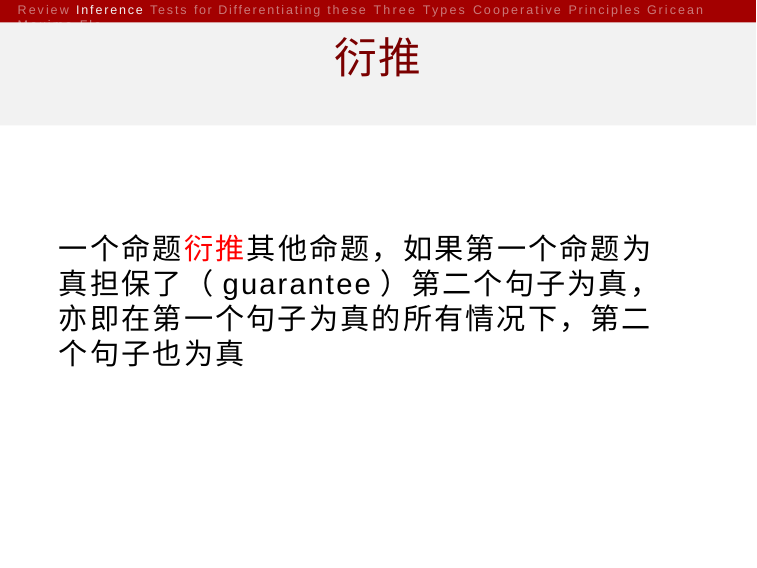

Review Inference Tests for Differentiating these Three Types Cooperative Principles Gricean Maxims Flo
# 衍推
一个命题衍推其他命题，如果第一个命题为真担保了（guarantee）第二个句子为真，亦即在第一个句子为真的所有情况下，第二个句子也为真